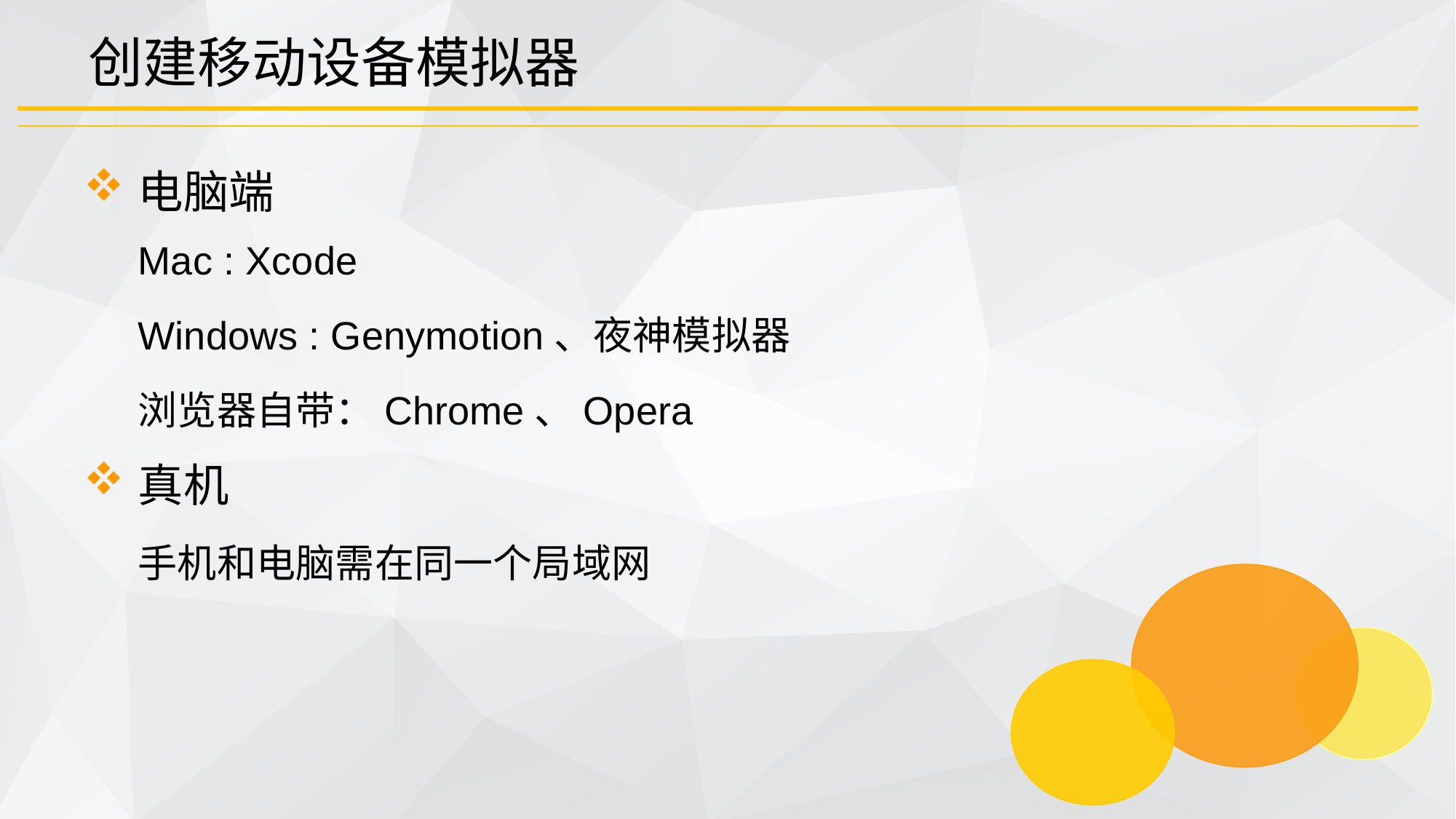

# 创建移动设备模拟器
电脑端
Mac : Xcode
Windows : Genymotion、夜神模拟器
浏览器自带：Chrome、Opera
真机
手机和电脑需在同一个局域网